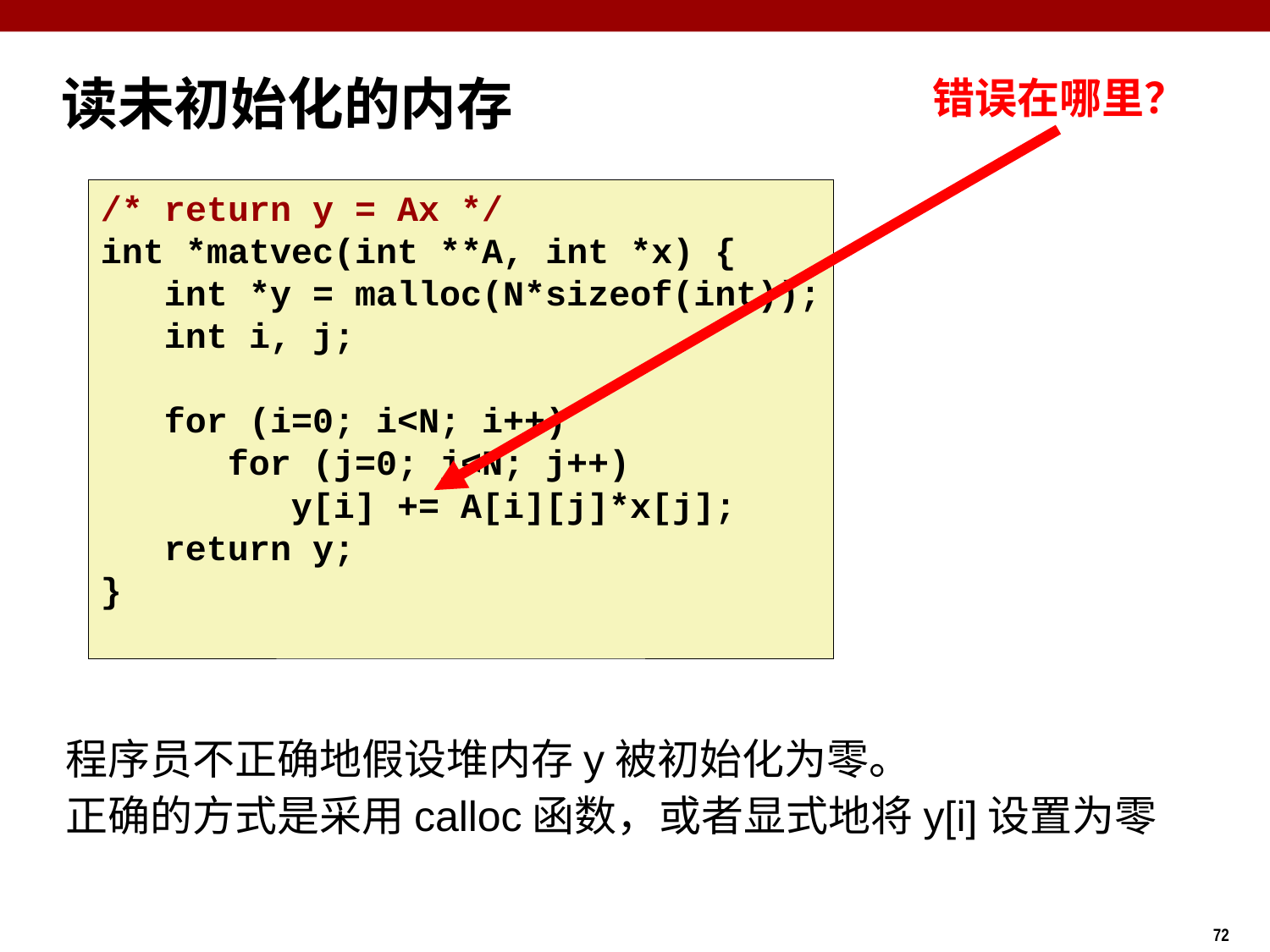

读未初始化的内存
错误在哪里？
/* return y = Ax */
int *matvec(int **A, int *x) {
   int *y = malloc(N*sizeof(int));
   int i, j;

   for (i=0; i<N; i++)
      for (j=0; j<N; j++)
         y[i] += A[i][j]*x[j];
   return y;
}

程序员不正确地假设堆内存y被初始化为零。
正确的方式是采用calloc函数，或者显式地将y[i]设置为零